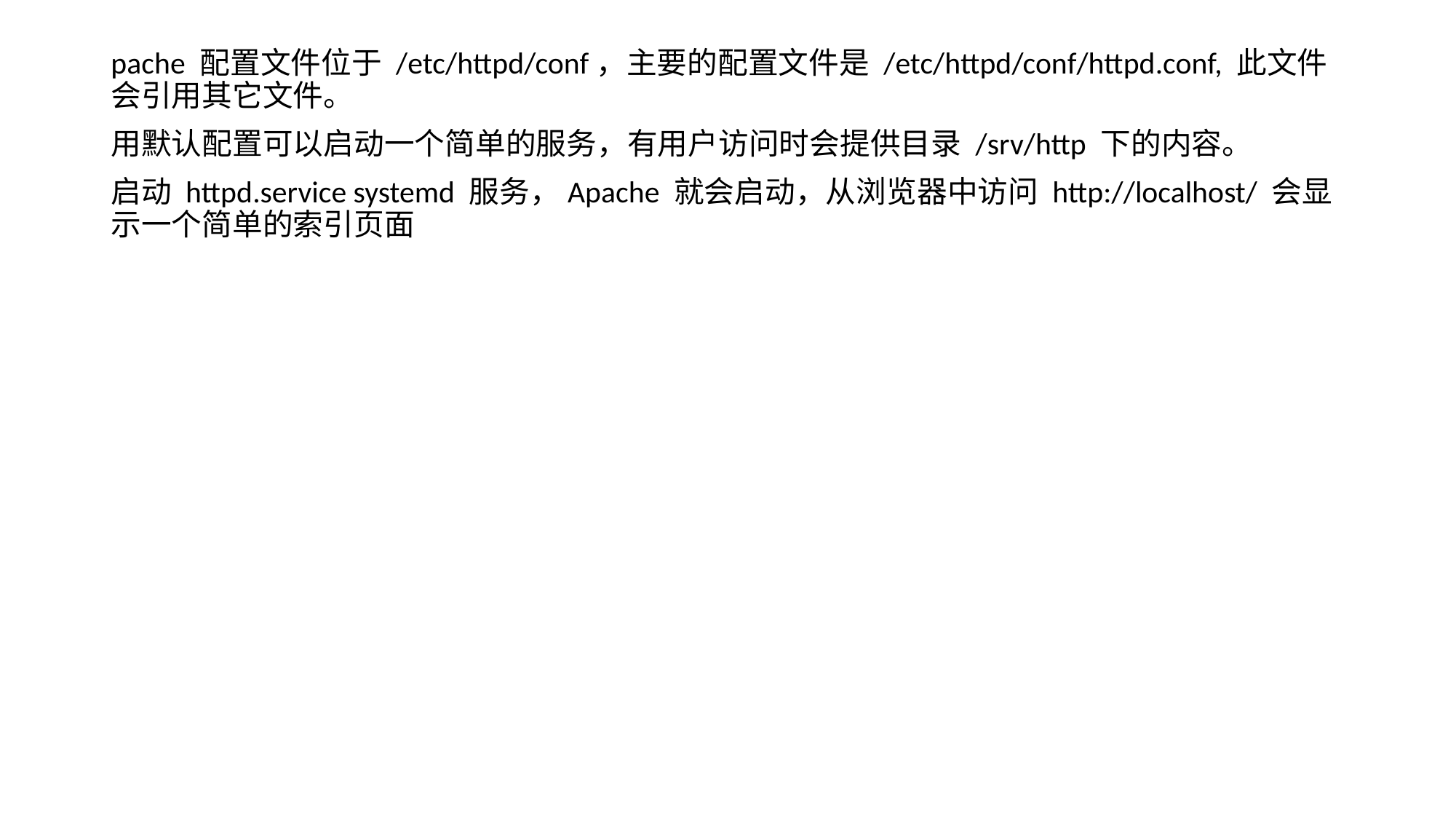

pache 配置文件位于 /etc/httpd/conf，主要的配置文件是 /etc/httpd/conf/httpd.conf, 此文件会引用其它文件。
用默认配置可以启动一个简单的服务，有用户访问时会提供目录 /srv/http 下的内容。
启动 httpd.service systemd 服务，Apache 就会启动，从浏览器中访问 http://localhost/ 会显示一个简单的索引页面